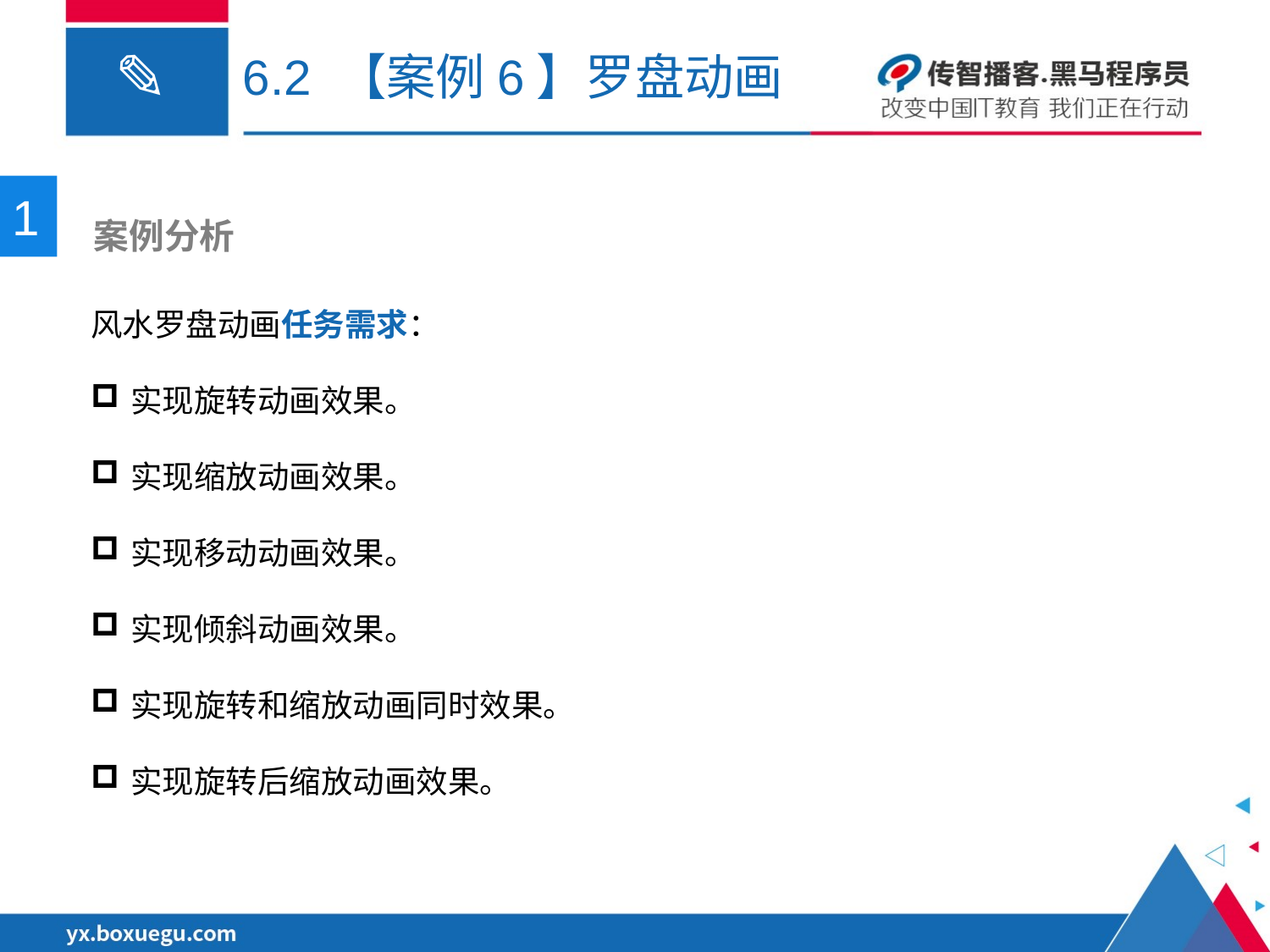

# 6.2 【案例6】罗盘动画

1
  案例分析
风水罗盘动画任务需求：
实现旋转动画效果。
实现缩放动画效果。
实现移动动画效果。
实现倾斜动画效果。
实现旋转和缩放动画同时效果。
实现旋转后缩放动画效果。